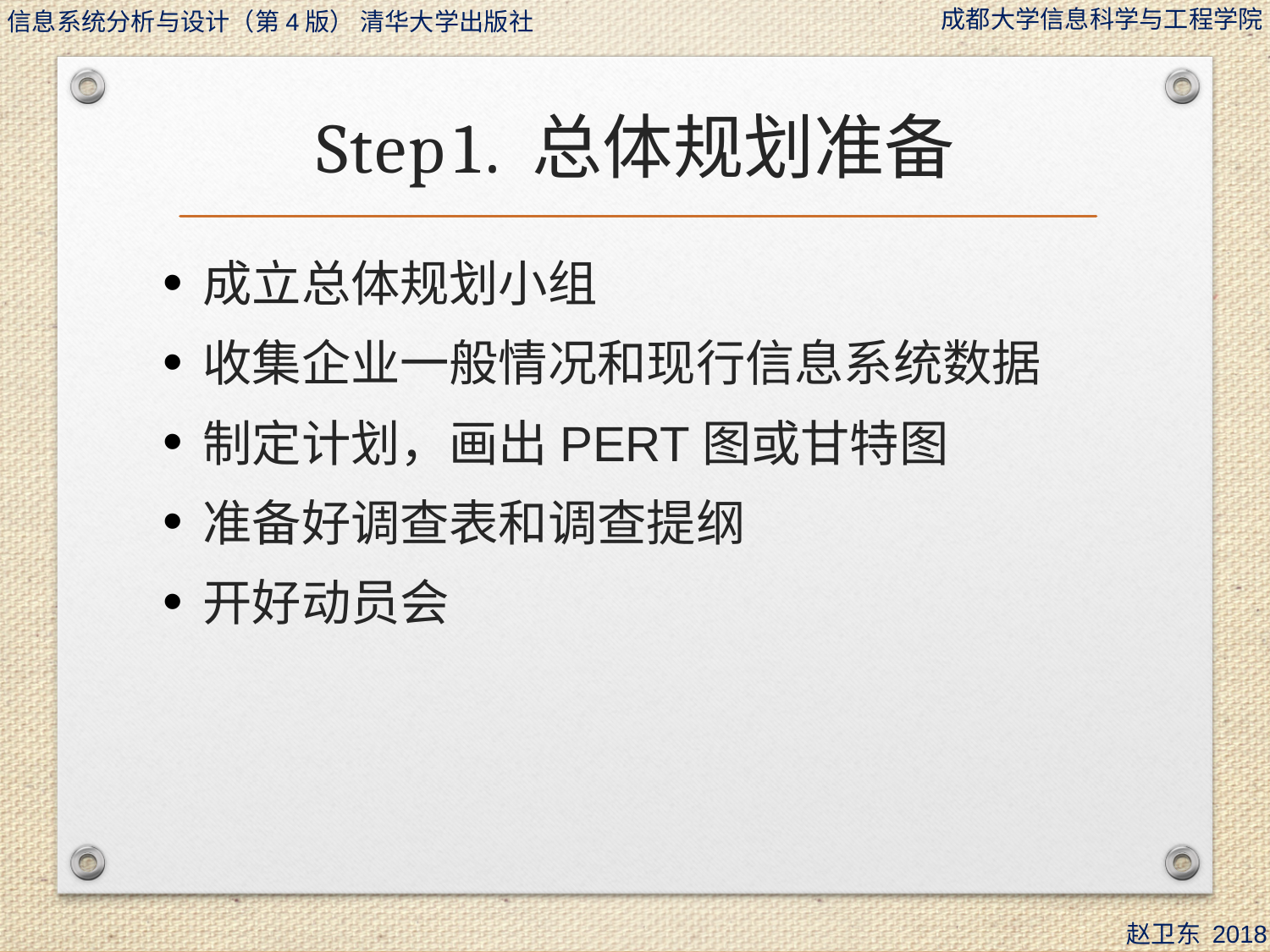

# Step1. 总体规划准备
成立总体规划小组
收集企业一般情况和现行信息系统数据
制定计划，画出PERT图或甘特图
准备好调查表和调查提纲
开好动员会